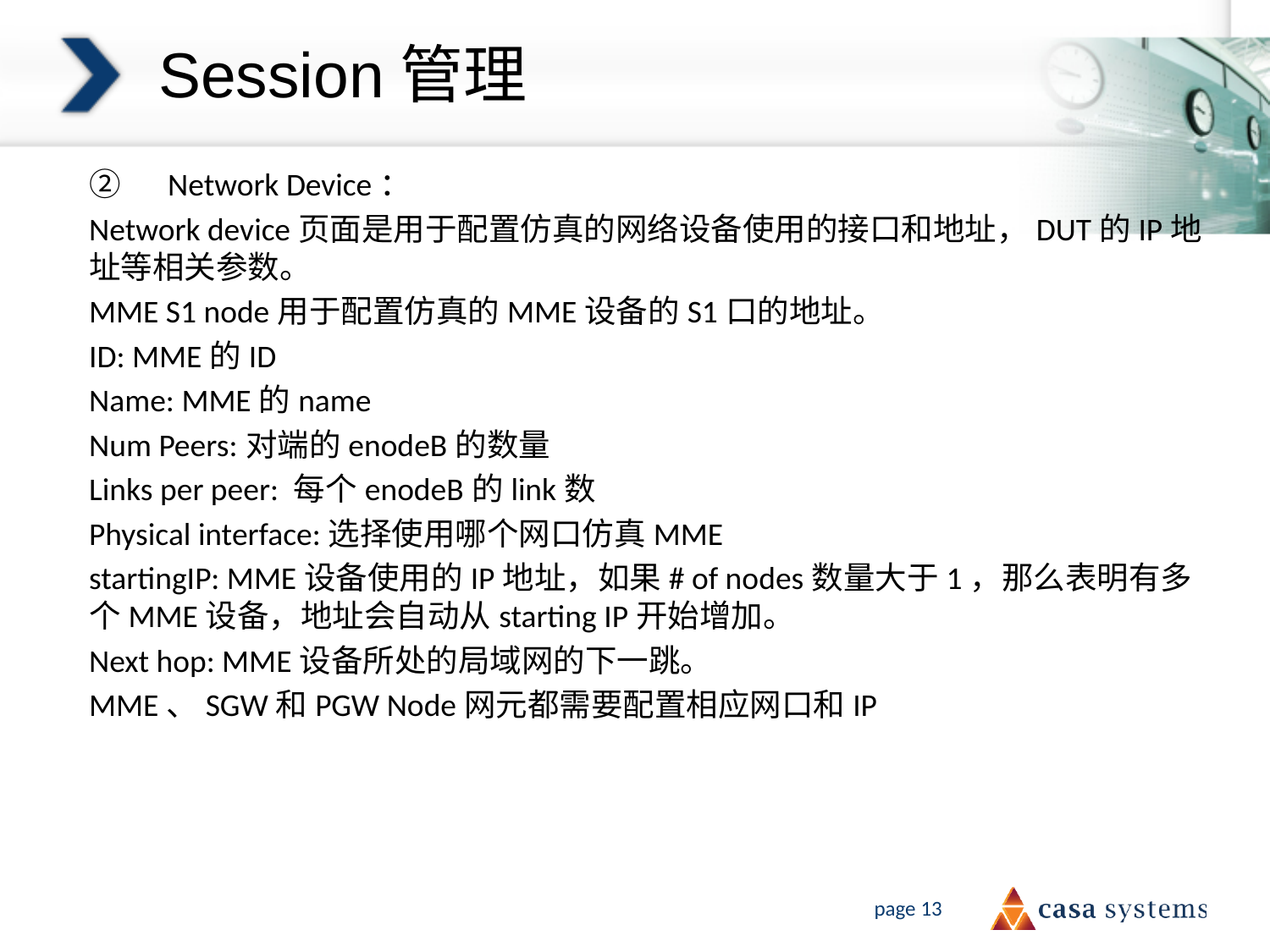

# Session管理
②　Network Device：
Network device页面是用于配置仿真的网络设备使用的接口和地址，DUT的IP地址等相关参数。
MME S1 node用于配置仿真的MME设备的S1口的地址。
ID: MME的ID
Name: MME的name
Num Peers:对端的enodeB的数量
Links per peer: 每个enodeB的link数
Physical interface:选择使用哪个网口仿真MME
startingIP: MME设备使用的IP地址，如果# of nodes数量大于1，那么表明有多个MME设备，地址会自动从starting IP开始增加。
Next hop: MME设备所处的局域网的下一跳。
MME、SGW和PGW Node网元都需要配置相应网口和IP
page 13